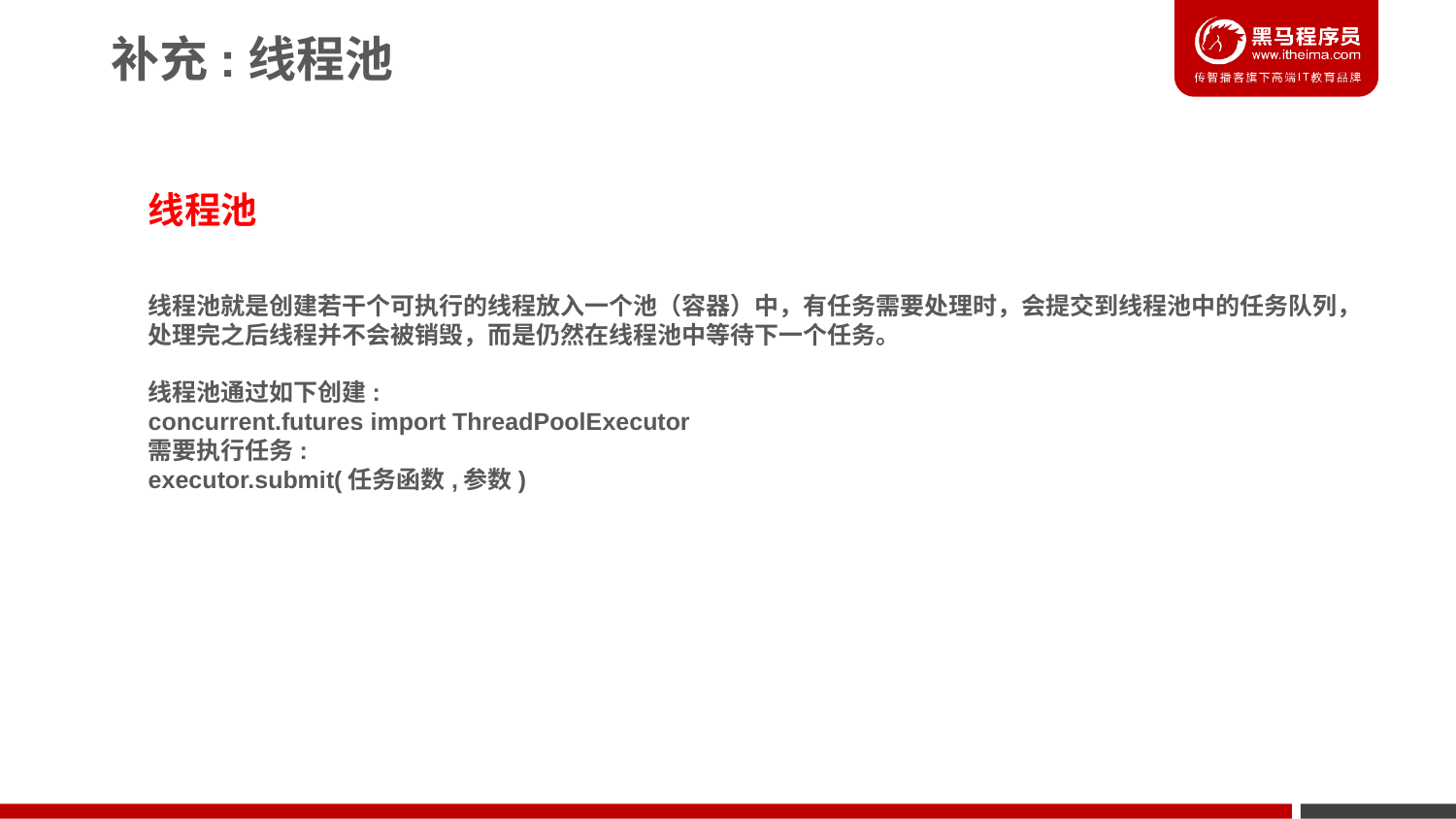

补充:线程池
线程池
线程池就是创建若干个可执行的线程放入一个池（容器）中，有任务需要处理时，会提交到线程池中的任务队列，
处理完之后线程并不会被销毁，而是仍然在线程池中等待下一个任务。

线程池通过如下创建:
concurrent.futures import ThreadPoolExecutor
需要执行任务:
executor.submit(任务函数,参数)